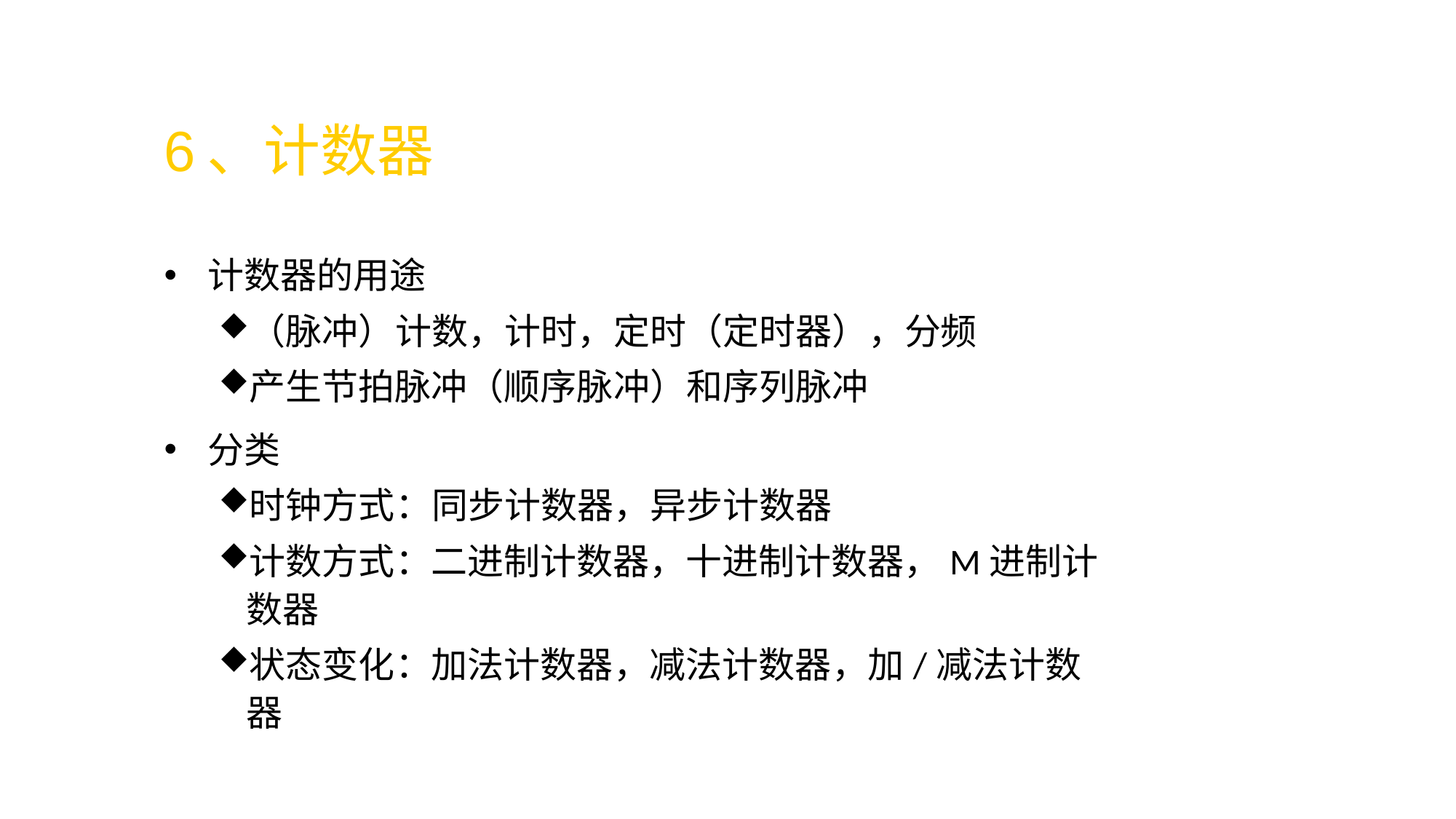

6、计数器
计数器的用途
（脉冲）计数，计时，定时（定时器），分频
产生节拍脉冲（顺序脉冲）和序列脉冲
分类
时钟方式：同步计数器，异步计数器
计数方式：二进制计数器，十进制计数器，M进制计数器
状态变化：加法计数器，减法计数器，加/减法计数器